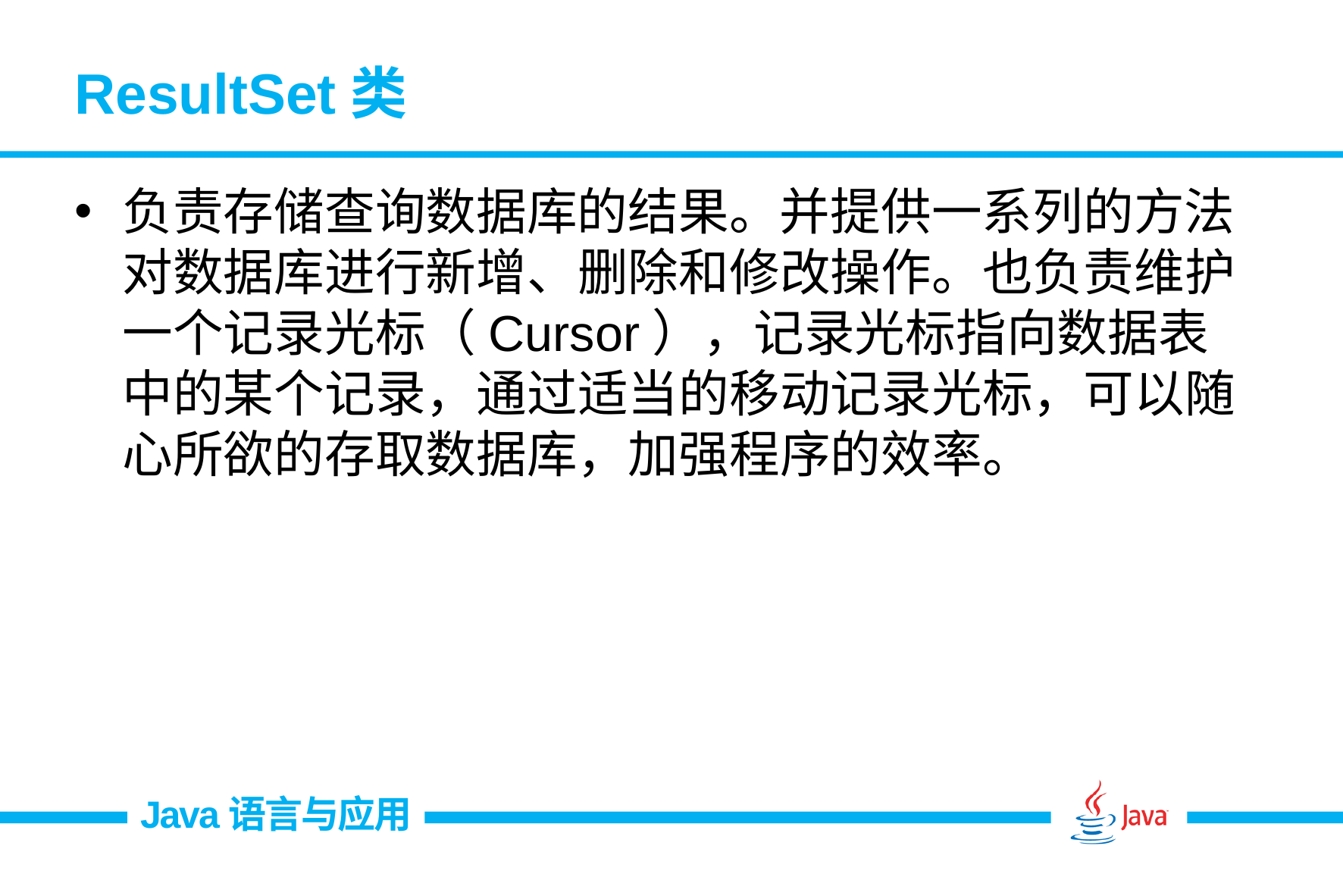

# ResultSet类
负责存储查询数据库的结果。并提供一系列的方法对数据库进行新增、删除和修改操作。也负责维护一个记录光标（Cursor），记录光标指向数据表中的某个记录，通过适当的移动记录光标，可以随心所欲的存取数据库，加强程序的效率。